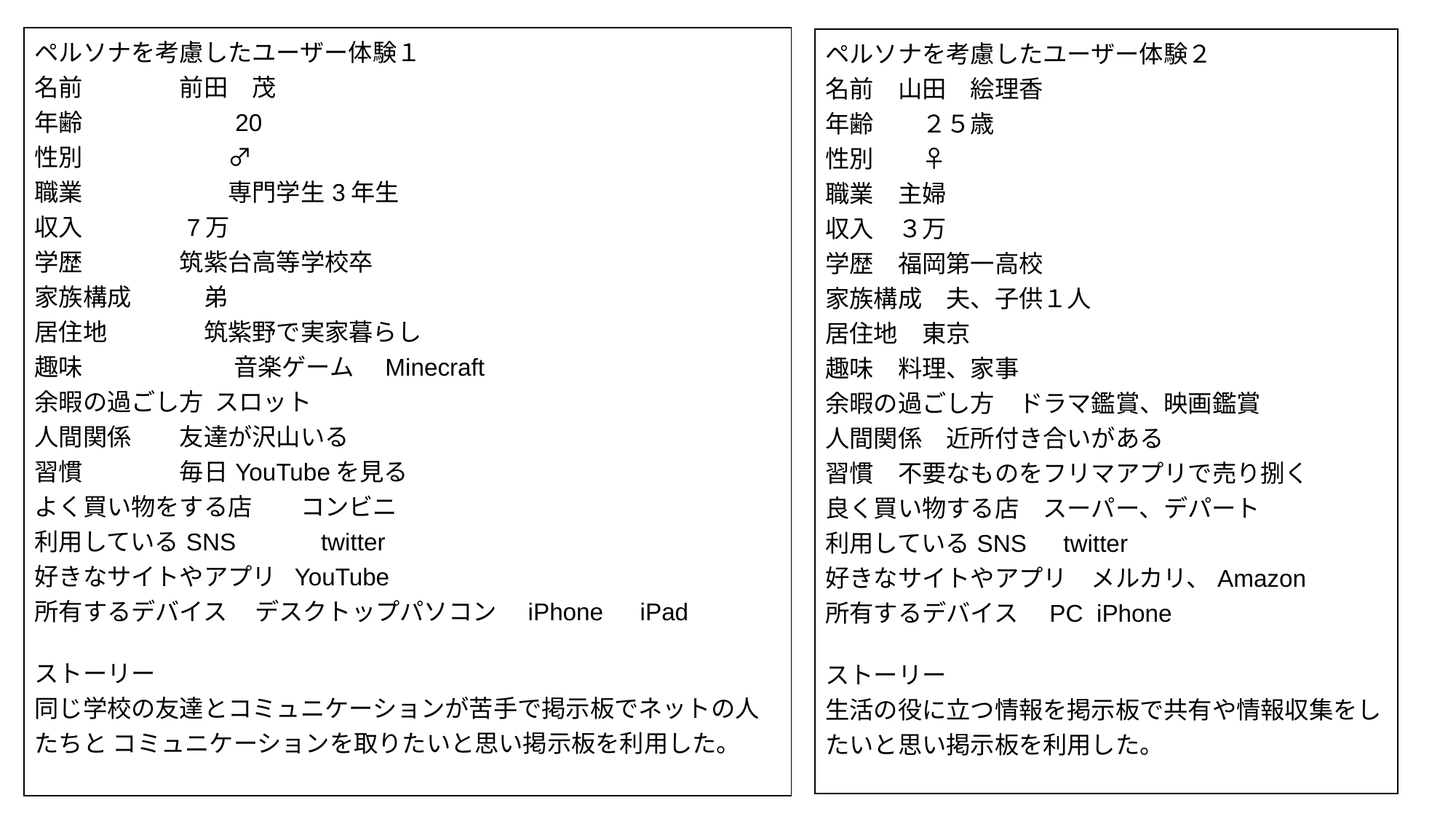

| ペルソナを考慮したユーザー体験１  名前　　　　前田　茂  年齢　　　　　　20  性別　　　　　　♂  職業　　　　　　専門学生3年生  収入　　　　7万  学歴　　　　筑紫台高等学校卒  家族構成　　　弟  居住地　　　　筑紫野で実家暮らし  趣味　　　　　　 音楽ゲーム　Minecraft  余暇の過ごし方  スロット  人間関係　　友達が沢山いる  習慣　　　　毎日YouTubeを見る  よく買い物をする店　　コンビニ  利用しているSNS　　　twitter  好きなサイトやアプリ  YouTube　  所有するデバイス     デスクトップパソコン　iPhone　iPad    ストーリー  同じ学校の友達とコミュニケーションが苦手で掲示板でネットの人たちと コミュニケーションを取りたいと思い掲示板を利用した。 |
| --- |
| ペルソナを考慮したユーザー体験２  名前　山田　絵理香  年齢　　２５歳　  性別　　♀  職業　主婦  収入　３万  学歴　福岡第一高校  家族構成　夫、子供１人  居住地　東京  趣味　料理、家事  余暇の過ごし方　ドラマ鑑賞、映画鑑賞  人間関係　近所付き合いがある  習慣　不要なものをフリマアプリで売り捌く  良く買い物する店　スーパー、デパート  利用しているSNS　twitter  好きなサイトやアプリ　メルカリ、Amazon  所有するデバイス　PC  iPhone   ストーリー  生活の役に立つ情報を掲示板で共有や情報収集をしたいと思い掲示板を利用した。 |
| --- |